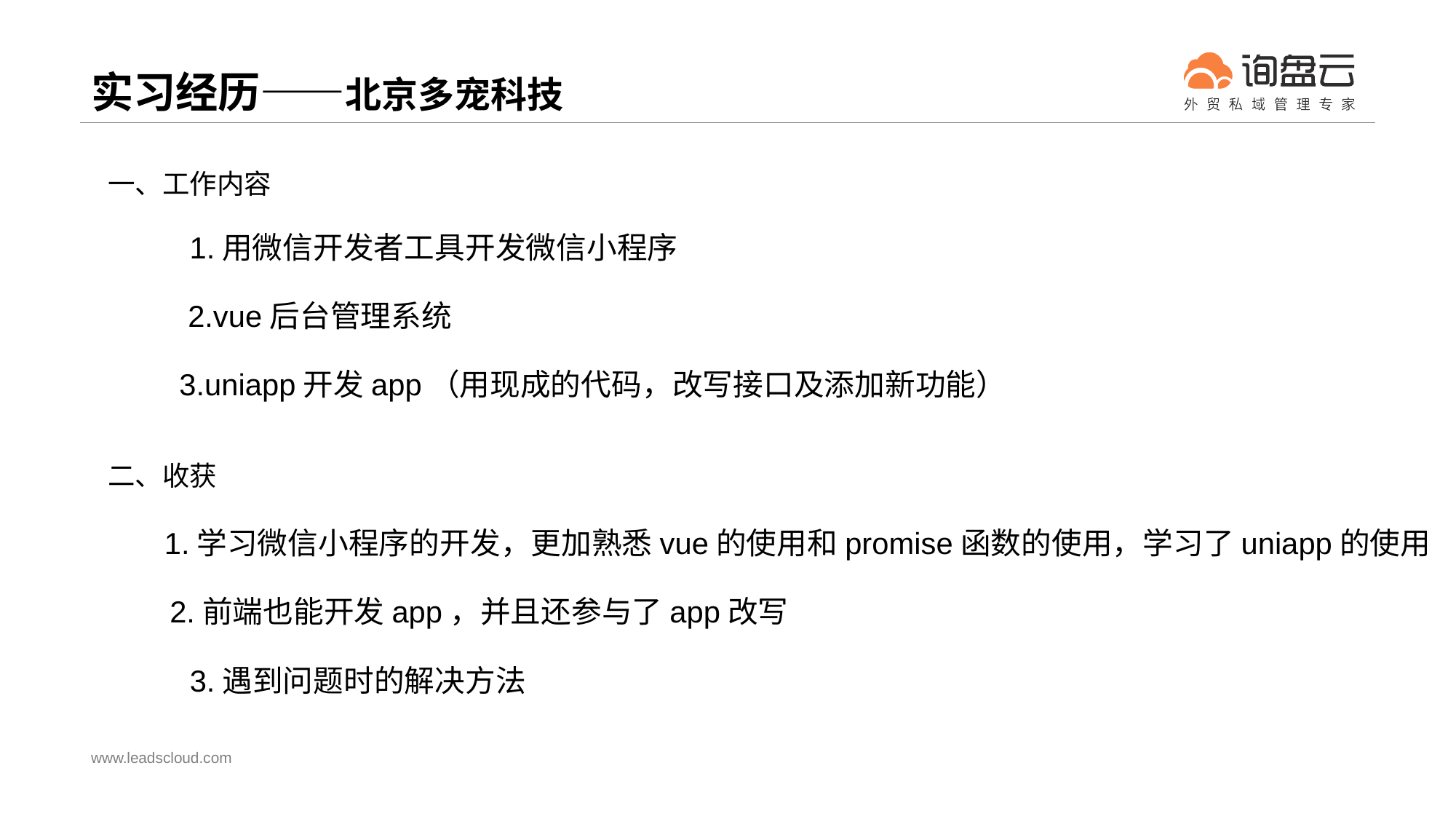

# 实习经历——北京多宠科技
一、工作内容
1.用微信开发者工具开发微信小程序
2.vue后台管理系统
3.uniapp开发app（用现成的代码，改写接口及添加新功能）
二、收获
1.学习微信小程序的开发，更加熟悉vue的使用和promise函数的使用，学习了uniapp的使用
2.前端也能开发app，并且还参与了app改写
3.遇到问题时的解决方法
www.leadscloud.com
6